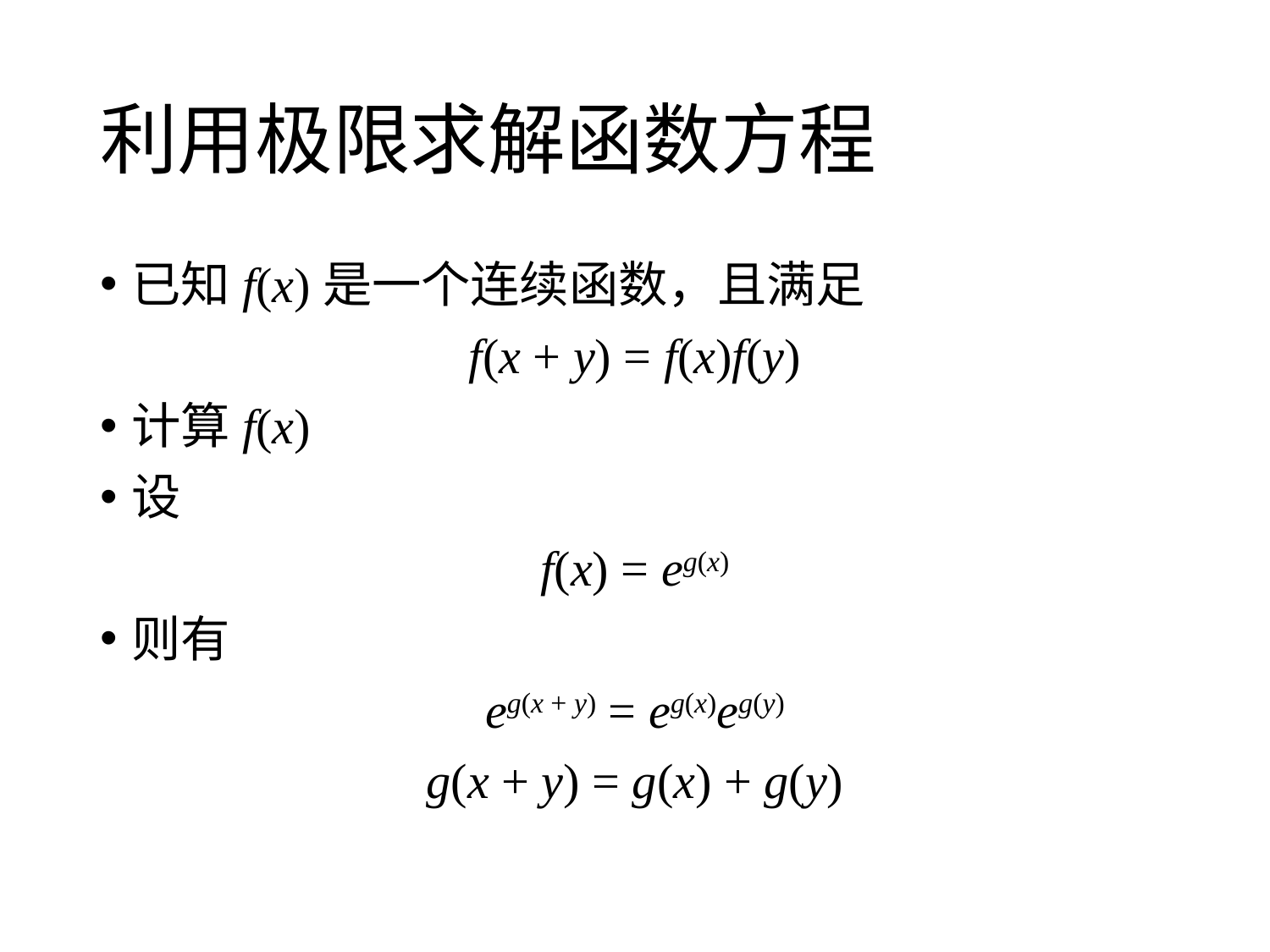

# 利用极限求解函数方程
已知f(x)是一个连续函数，且满足
f(x + y) = f(x)f(y)
计算f(x)
设
f(x) = eg(x)
则有
eg(x + y) = eg(x)eg(y)
g(x + y) = g(x) + g(y)